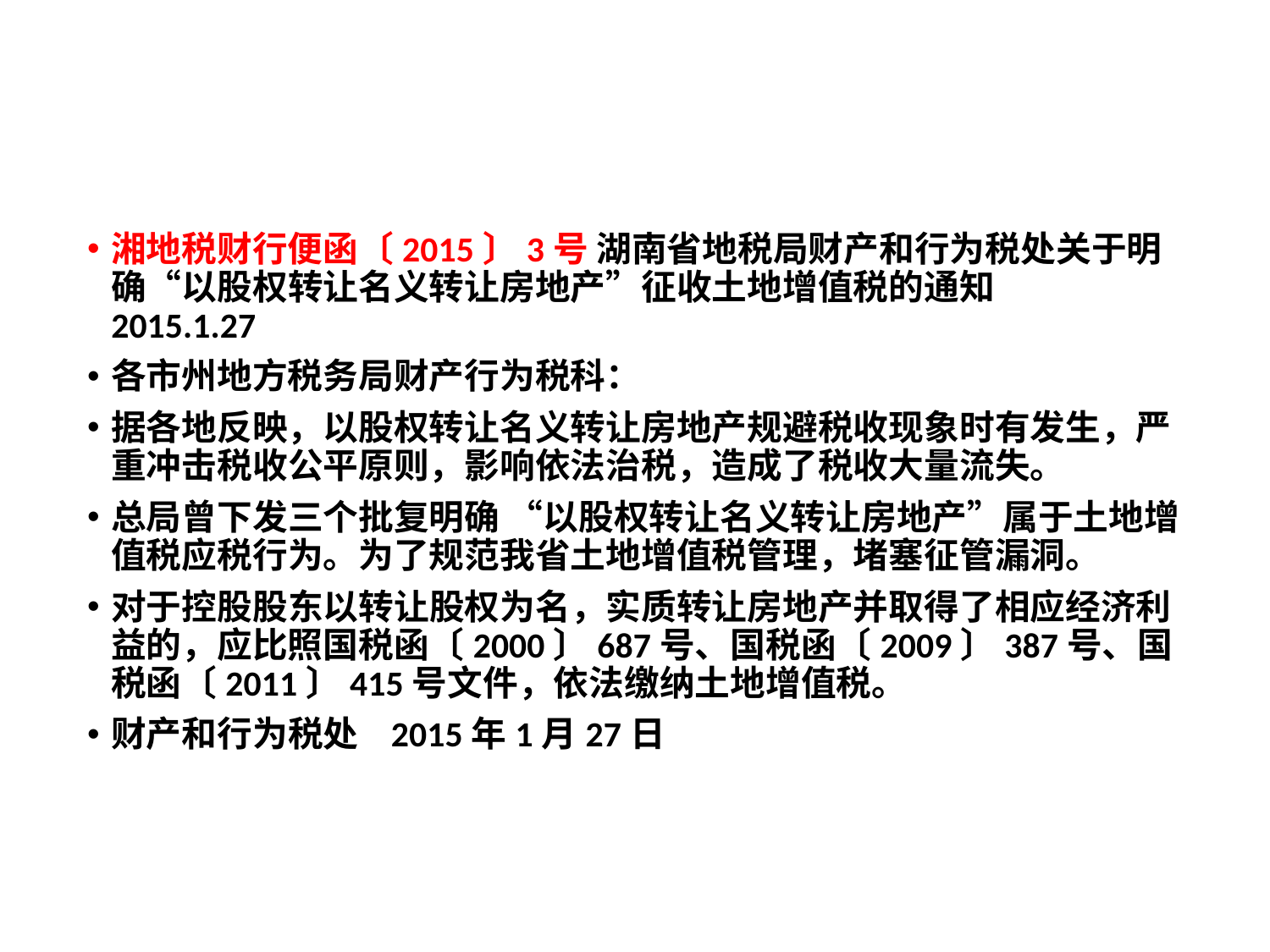

#
湘地税财行便函〔2015〕3号 湖南省地税局财产和行为税处关于明确“以股权转让名义转让房地产”征收土地增值税的通知          2015.1.27
各市州地方税务局财产行为税科：
据各地反映，以股权转让名义转让房地产规避税收现象时有发生，严重冲击税收公平原则，影响依法治税，造成了税收大量流失。
总局曾下发三个批复明确 “以股权转让名义转让房地产”属于土地增值税应税行为。为了规范我省土地增值税管理，堵塞征管漏洞。
对于控股股东以转让股权为名，实质转让房地产并取得了相应经济利益的，应比照国税函〔2000〕687号、国税函〔2009〕387号、国税函〔2011〕415号文件，依法缴纳土地增值税。
财产和行为税处   2015年1月27日